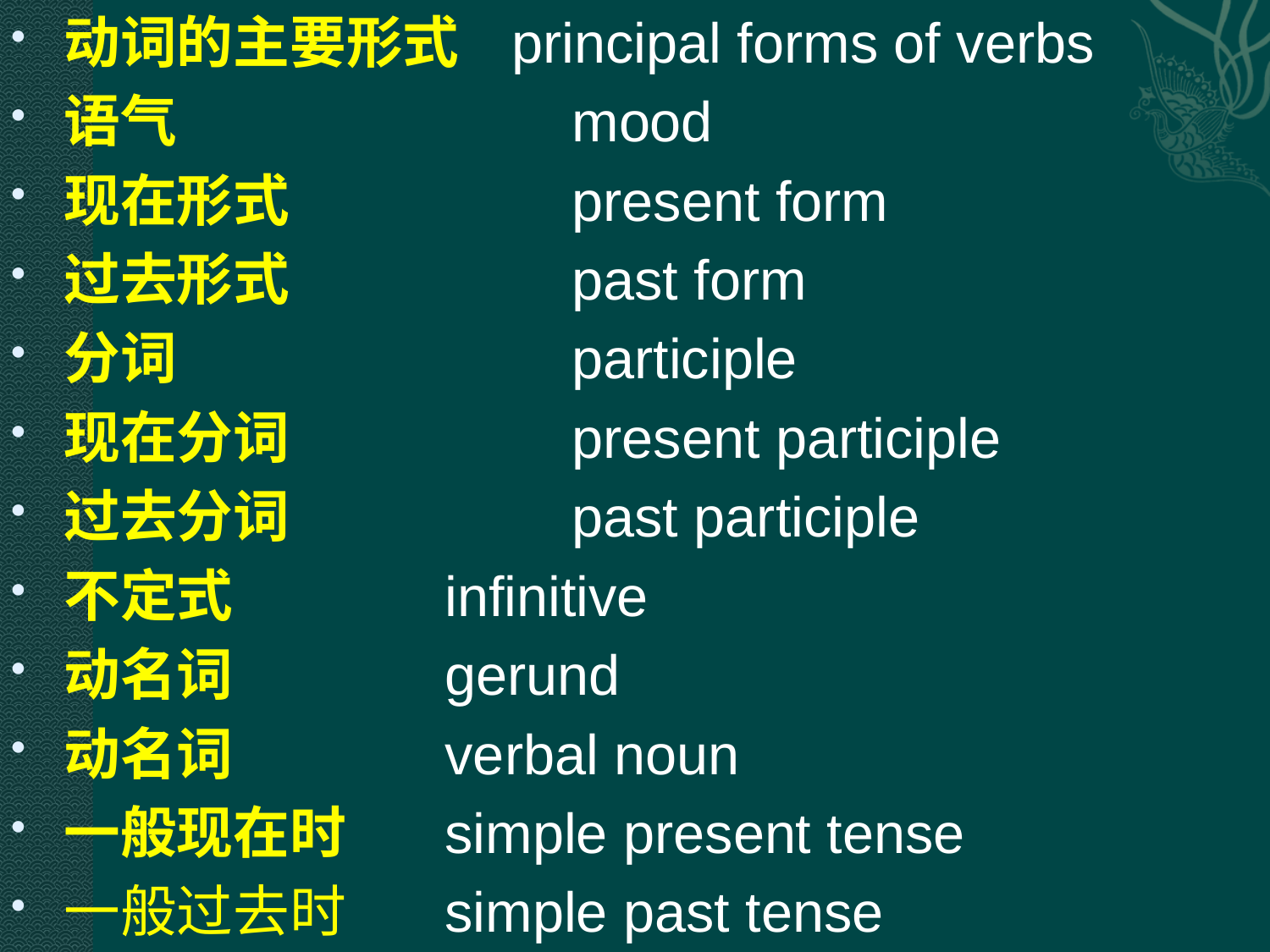

动词的主要形式   principal forms of verbs
语气   			mood
现在形式   		present form
过去形式   		past form
分词   			participle
现在分词   		present participle
过去分词   		past participle
不定式   		infinitive
动名词   		gerund
动名词   		verbal noun
一般现在时   	simple present tense
一般过去时   	simple past tense